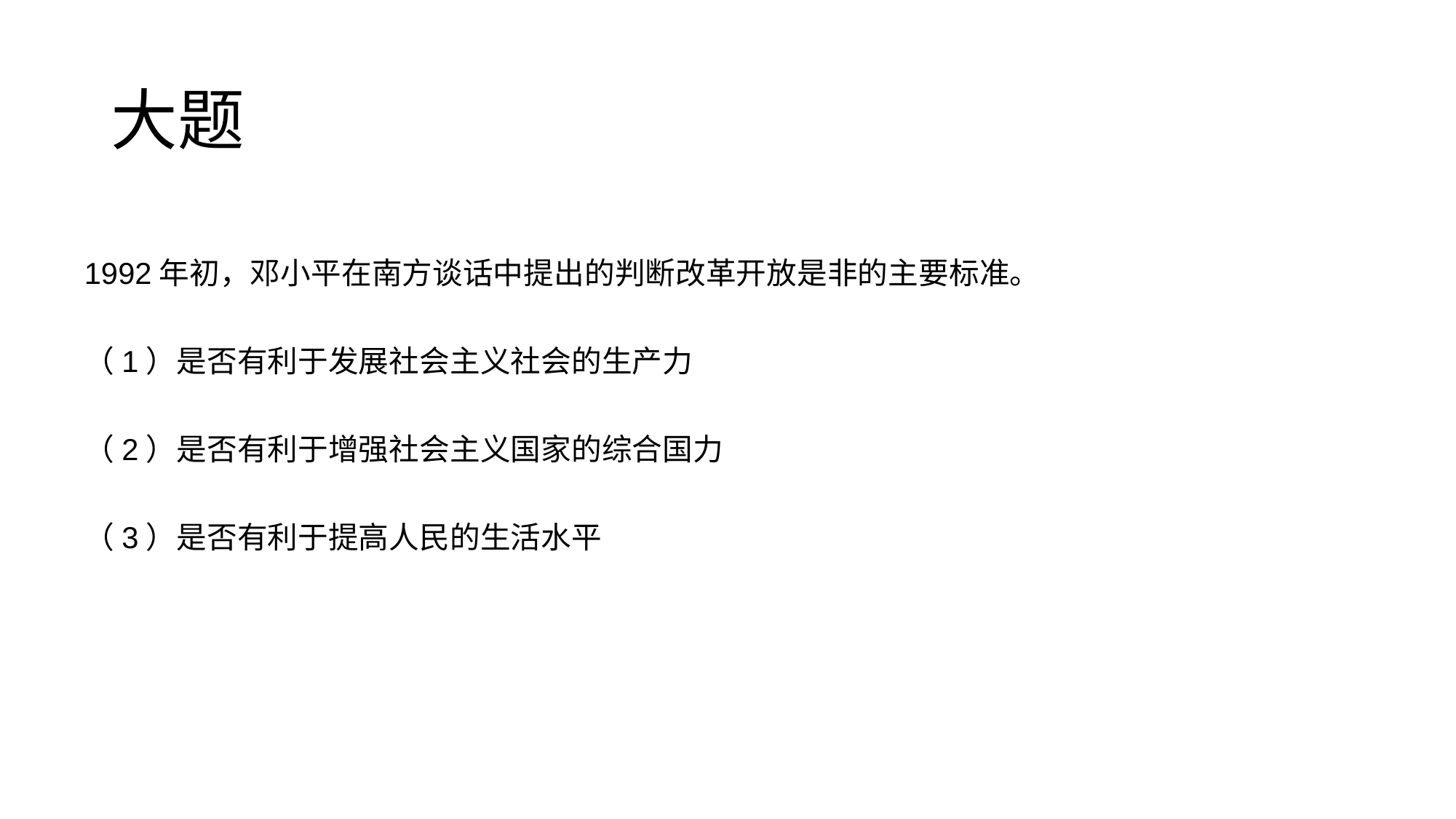

# 大题
1992年初，邓小平在南方谈话中提出的判断改革开放是非的主要标准。
（1）是否有利于发展社会主义社会的生产力
（2）是否有利于增强社会主义国家的综合国力
（3）是否有利于提高人民的生活水平